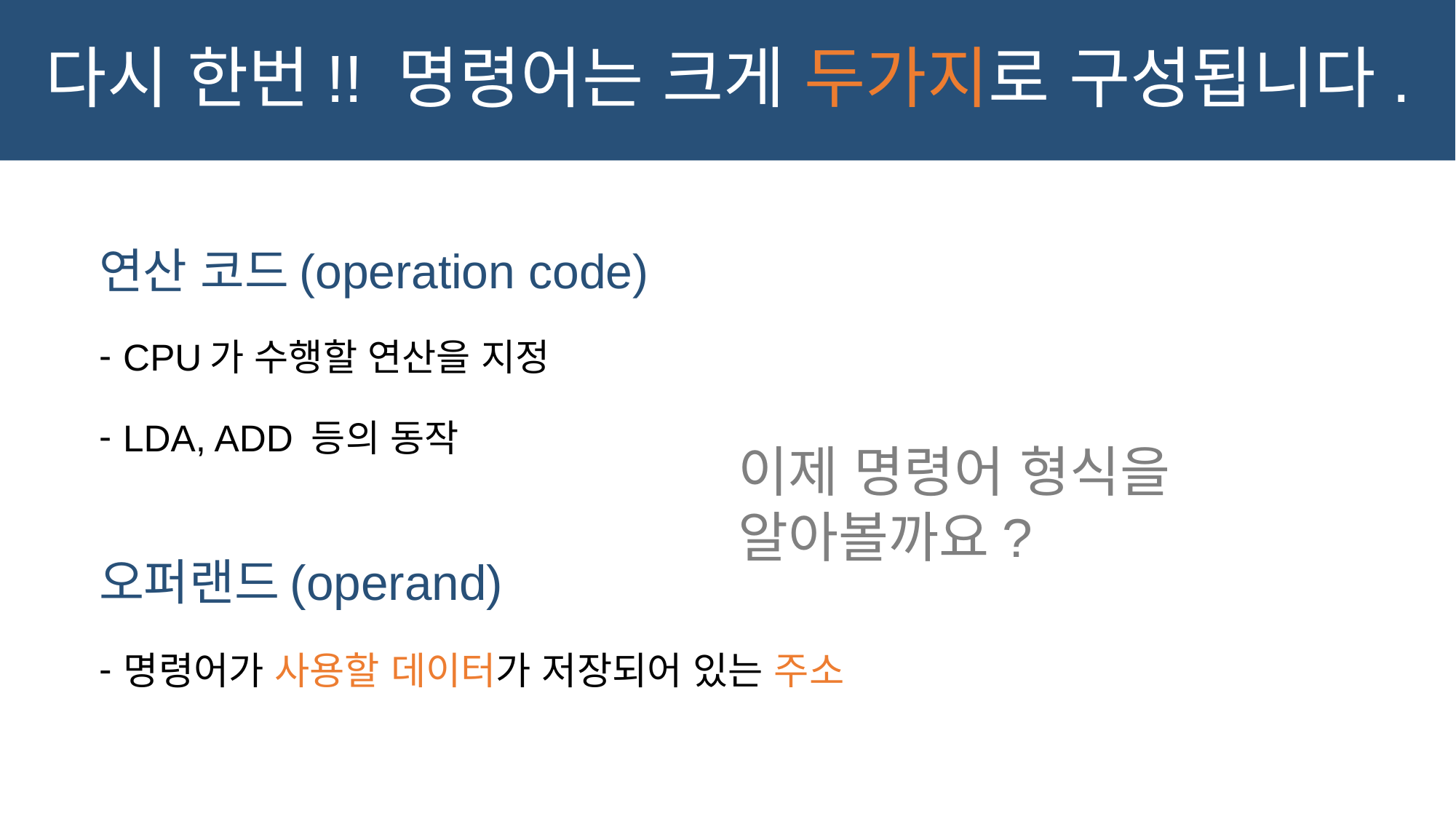

# 다시 한번!! 명령어는 크게 두가지로 구성됩니다.
연산 코드(operation code)
CPU가 수행할 연산을 지정
LDA, ADD 등의 동작
이제 명령어 형식을 알아볼까요?
오퍼랜드(operand)
명령어가 사용할 데이터가 저장되어 있는 주소